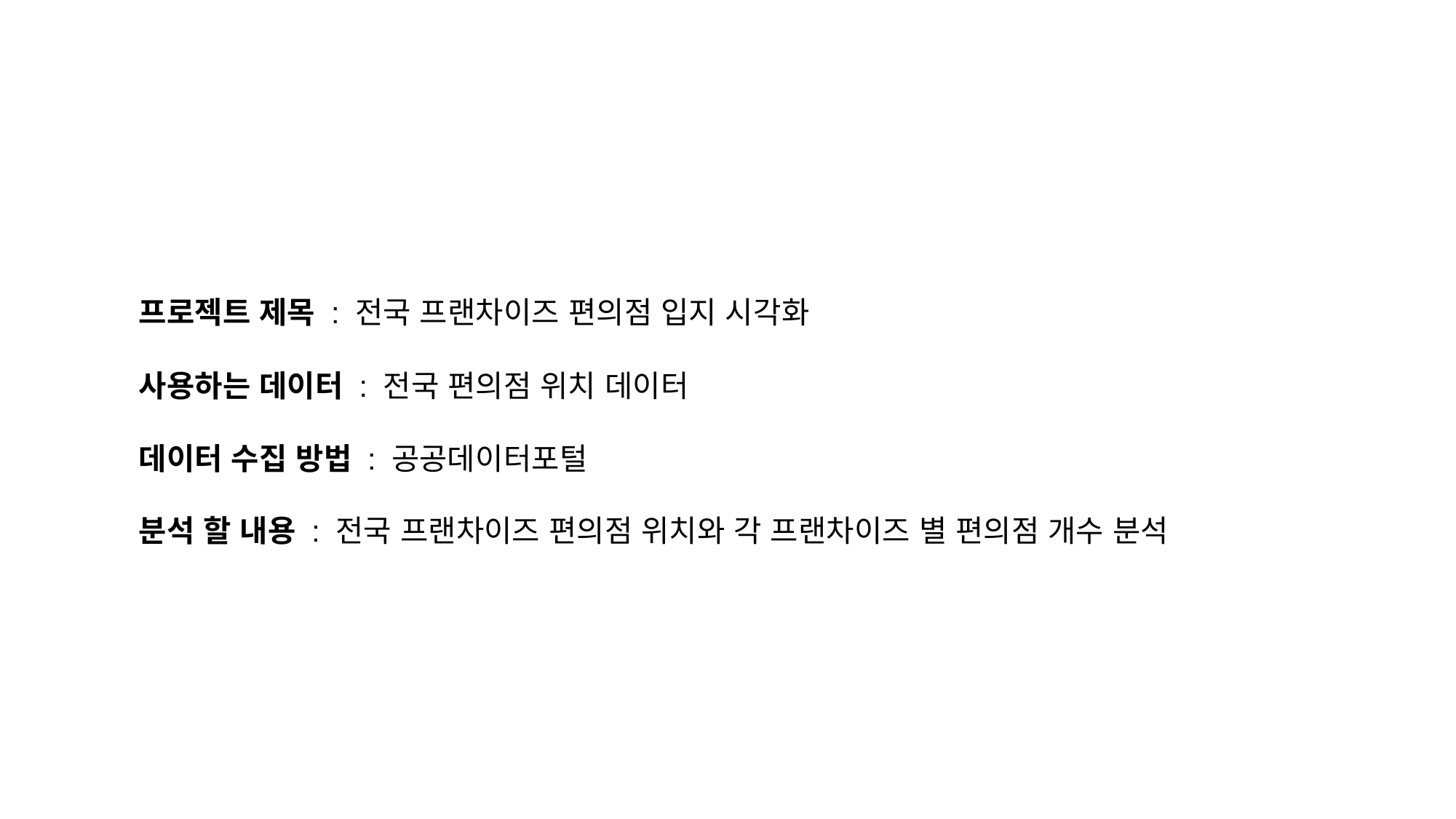

프로젝트 제목 : 전국 프랜차이즈 편의점 입지 시각화

사용하는 데이터 : 전국 편의점 위치 데이터

데이터 수집 방법 : 공공데이터포털

분석 할 내용 : 전국 프랜차이즈 편의점 위치와 각 프랜차이즈 별 편의점 개수 분석